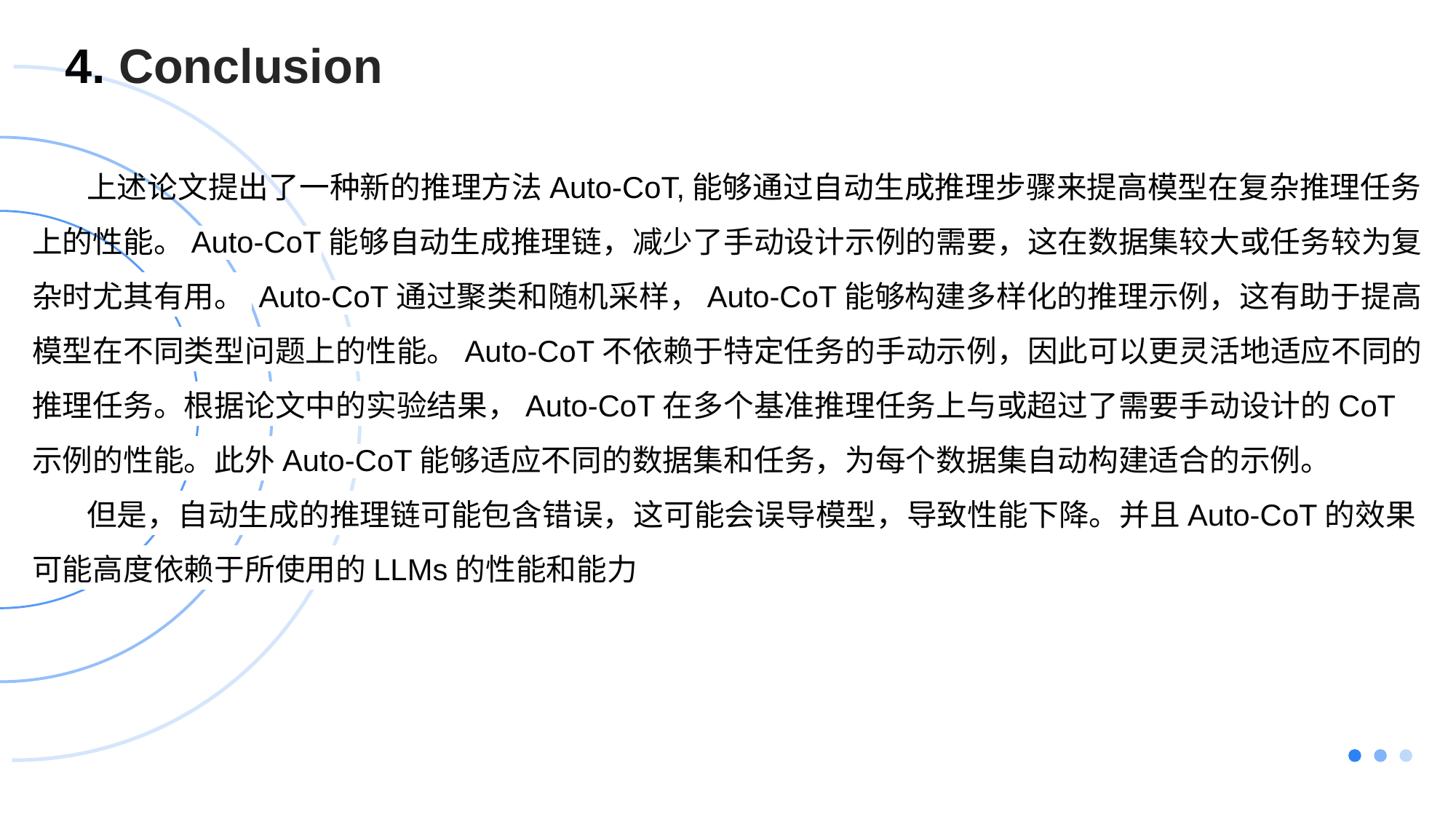

行业PPT模板http://www.1ppt.com/hangye/
4. Conclusion

上述论文提出了一种新的推理方法Auto-CoT,能够通过自动生成推理步骤来提高模型在复杂推理任务上的性能。Auto-CoT能够自动生成推理链，减少了手动设计示例的需要，这在数据集较大或任务较为复杂时尤其有用。 Auto-CoT通过聚类和随机采样，Auto-CoT能够构建多样化的推理示例，这有助于提高模型在不同类型问题上的性能。Auto-CoT不依赖于特定任务的手动示例，因此可以更灵活地适应不同的推理任务。根据论文中的实验结果，Auto-CoT在多个基准推理任务上与或超过了需要手动设计的CoT示例的性能。此外Auto-CoT能够适应不同的数据集和任务，为每个数据集自动构建适合的示例。
但是，自动生成的推理链可能包含错误，这可能会误导模型，导致性能下降。并且Auto-CoT的效果可能高度依赖于所使用的LLMs的性能和能力